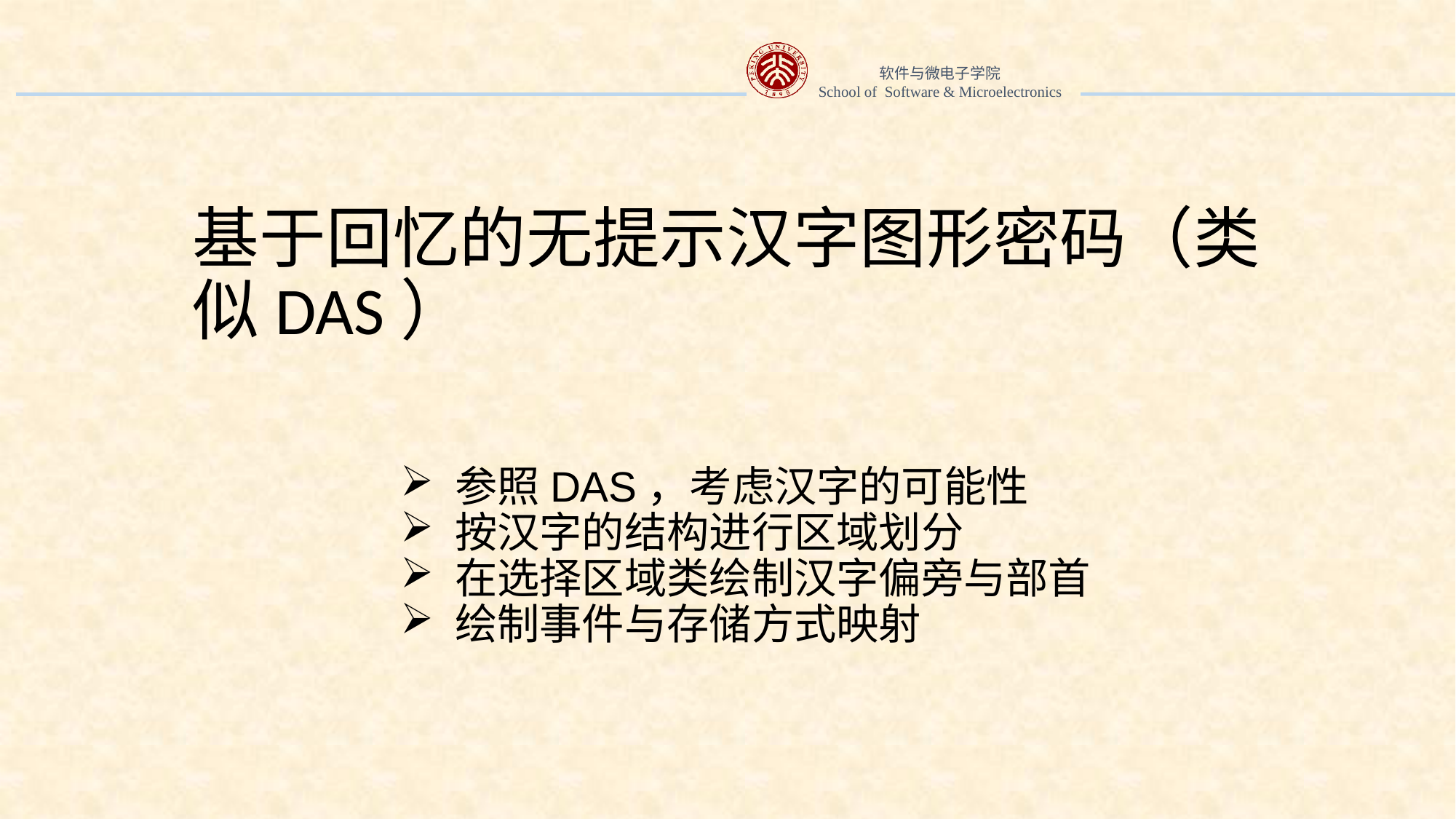

# 基于回忆的无提示汉字图形密码（类似DAS）
参照DAS，考虑汉字的可能性
按汉字的结构进行区域划分
在选择区域类绘制汉字偏旁与部首
绘制事件与存储方式映射